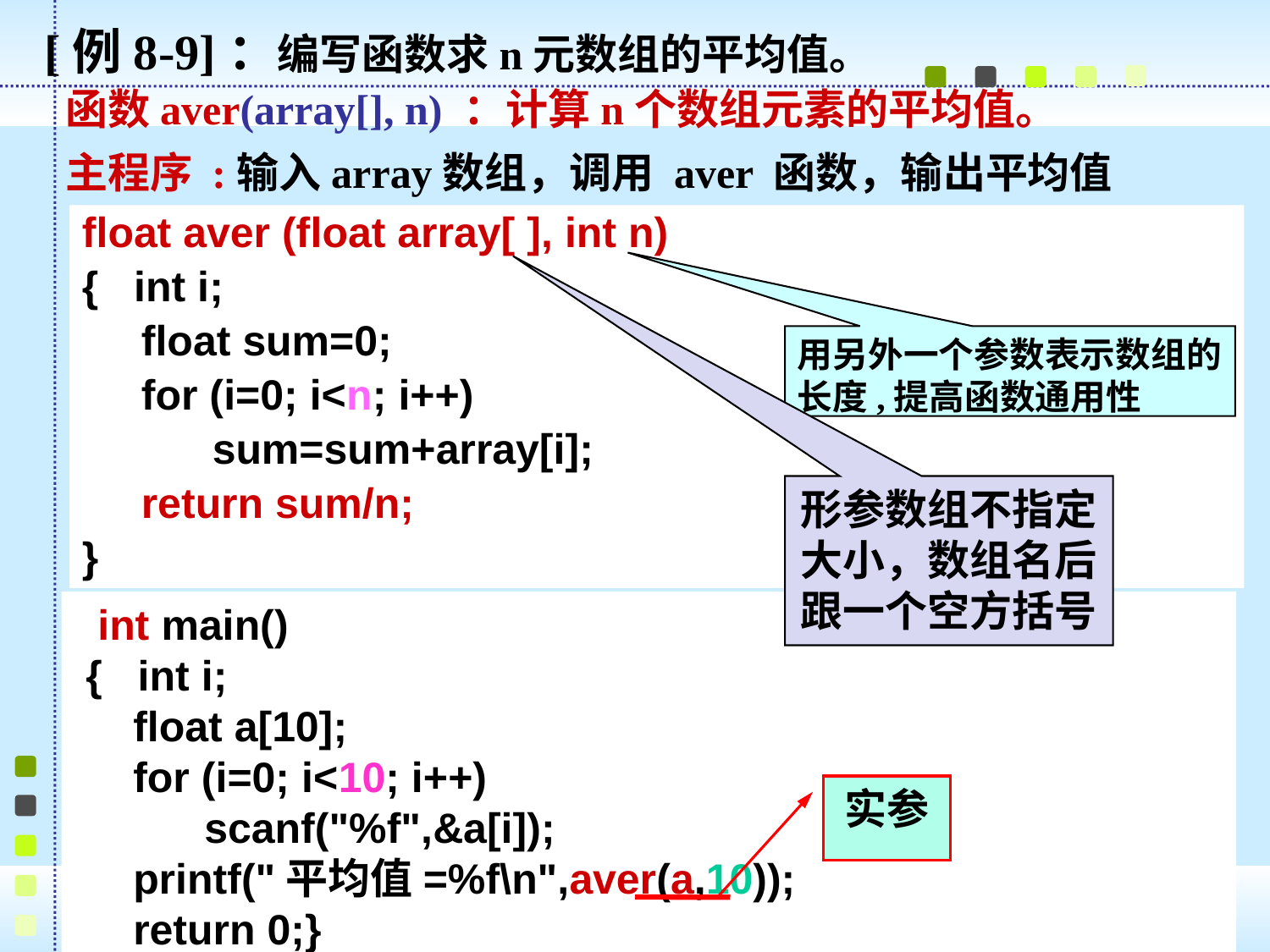

[例8-9]：编写函数求n元数组的平均值。
函数aver(array[], n) ：计算n个数组元素的平均值。
主程序 :输入array数组，调用 aver 函数，输出平均值
float aver (float array[ ], int n)
{   int i;
     float sum=0;
     for (i=0; i<n; i++)
           sum=sum+array[i];
     return sum/n;
}
用另外一个参数表示数组的长度,提高函数通用性
形参数组不指定大小，数组名后跟一个空方括号
  int main()
 {   int i;
     float a[10];
     for (i=0; i<10; i++)
           scanf("%f",&a[i]);
     printf("平均值=%f\n",aver(a,10));
     return 0;}
实参

共 93 页   第 41 页